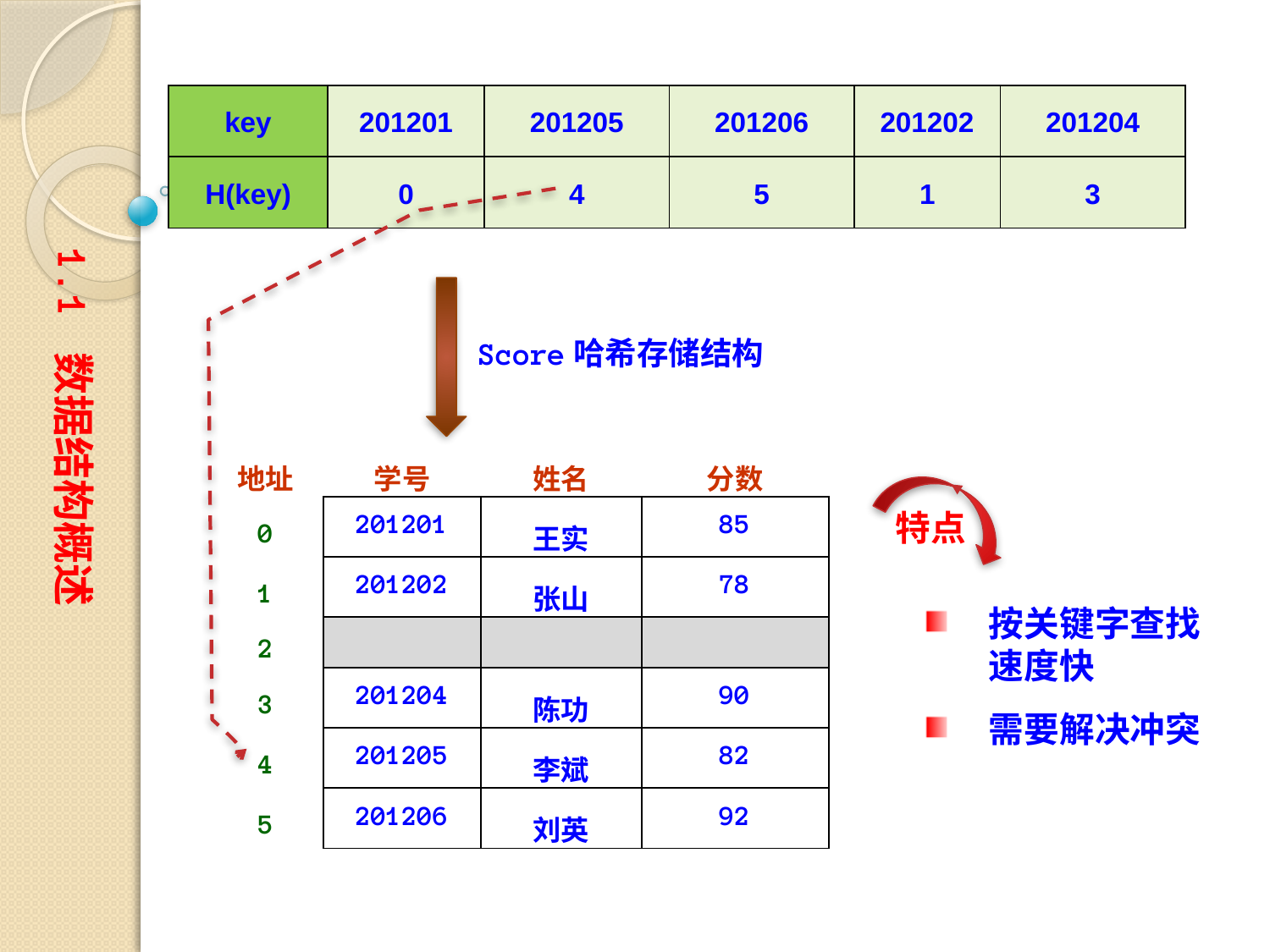

| key | 201201 | 201205 | 201206 | 201202 | 201204 |
| --- | --- | --- | --- | --- | --- |
| H(key) | 0 | 4 | 5 | 1 | 3 |

1.1 数据结构概述

Score哈希存储结构
| 地址 | 学号 | 姓名 | 分数 |
| --- | --- | --- | --- |
| 0 | 201201 | 王实 | 85 |
| 1 | 201202 | 张山 | 78 |
| 2 |  |  |  |
| 3 | 201204 | 陈功 | 90 |
| 4 | 201205 | 李斌 | 82 |
| 5 | 201206 | 刘英 | 92 |

特点
按关键字查找速度快
需要解决冲突